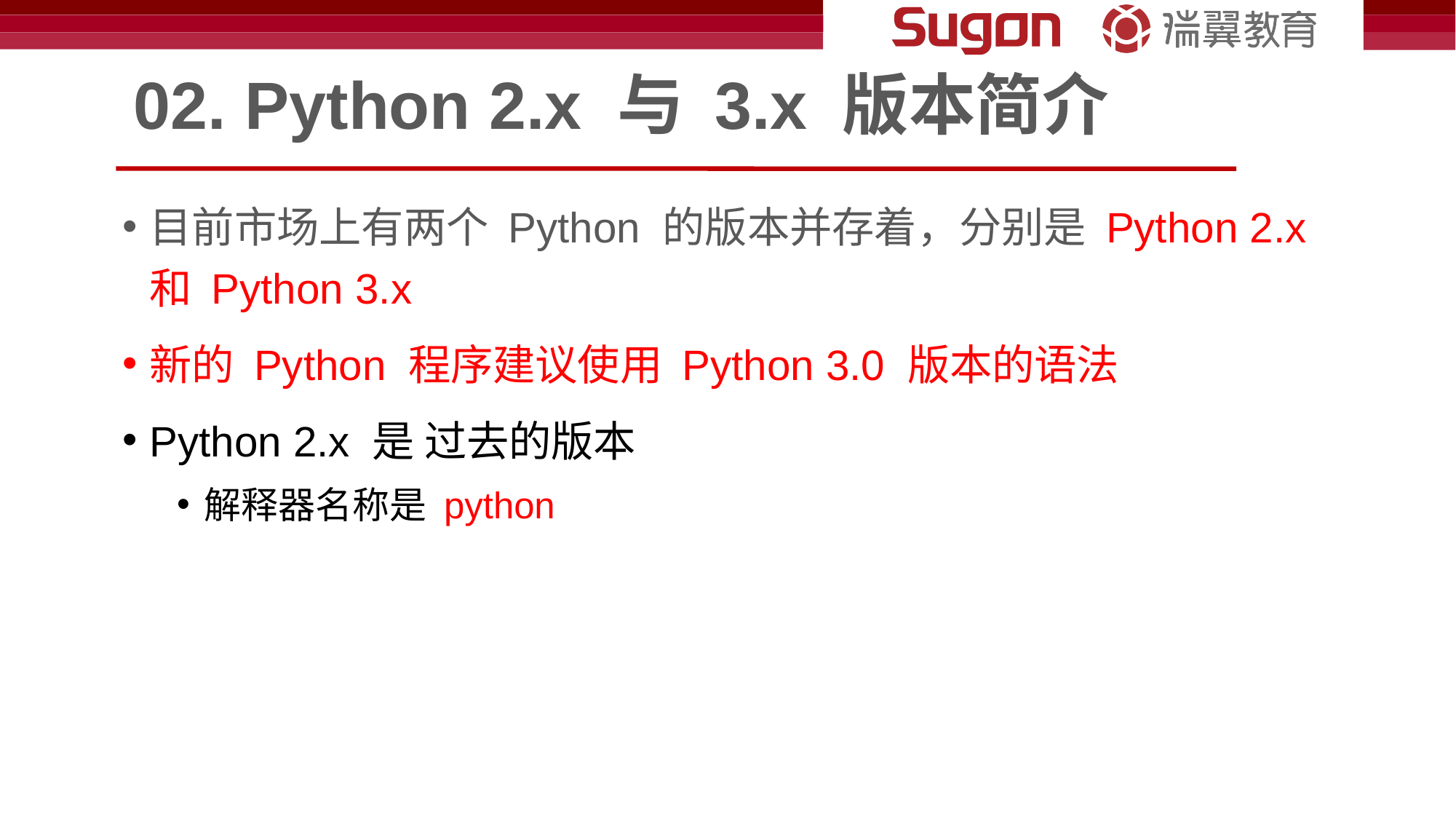

# 02. Python 2.x 与 3.x 版本简介
目前市场上有两个 Python 的版本并存着，分别是 Python 2.x 和 Python 3.x
新的 Python 程序建议使用 Python 3.0 版本的语法
Python 2.x 是 过去的版本
解释器名称是 python